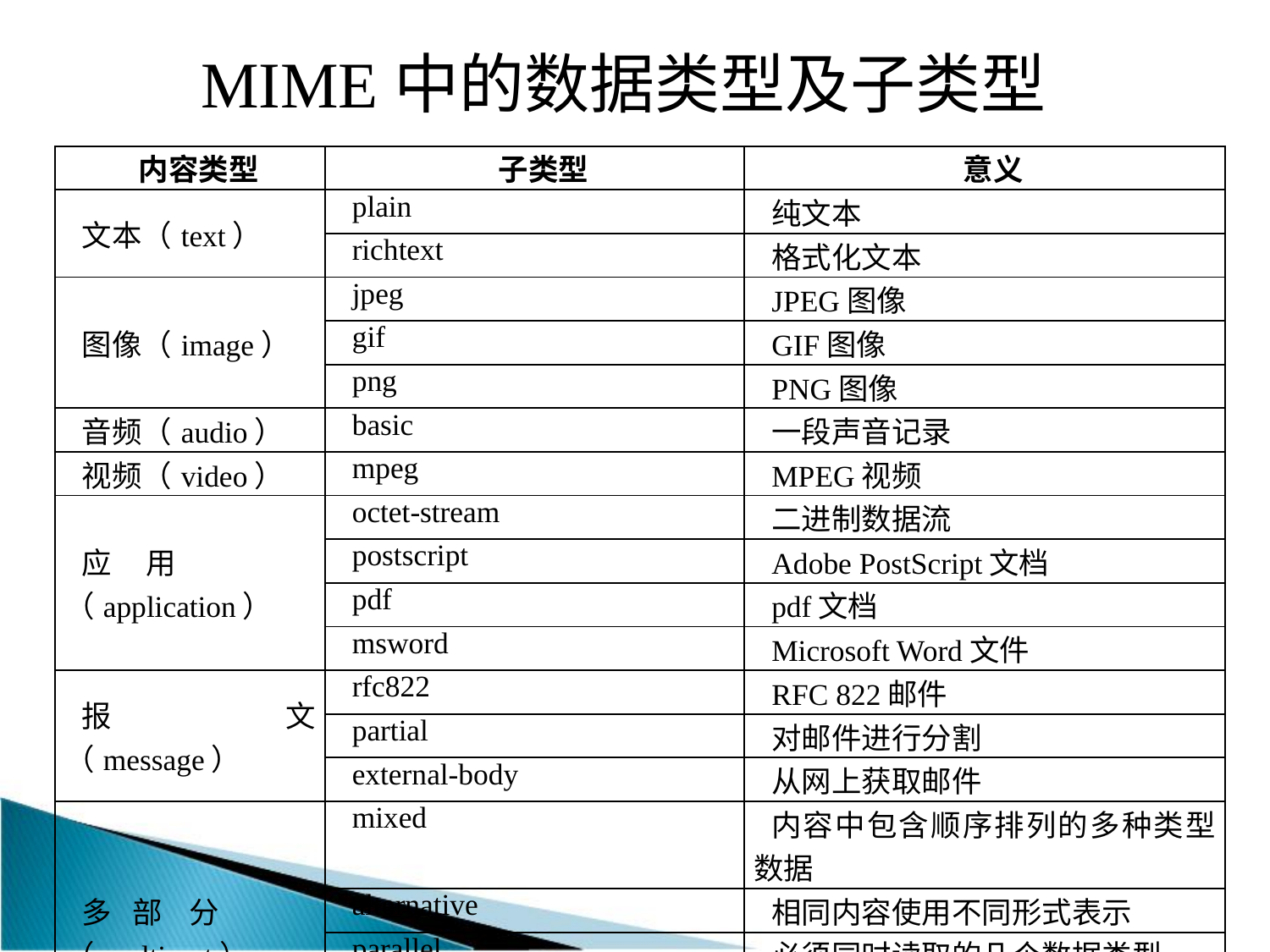

MIME中的数据类型及子类型

| 内容类型 | 子类型 | 意义 |
| --- | --- | --- |
| 文本（text） | plain | 纯文本 |
|  | richtext | 格式化文本 |
| 图像（image） | jpeg | JPEG图像 |
|  | gif | GIF图像 |
|  | png | PNG图像 |
| 音频（audio） | basic | 一段声音记录 |
| 视频（video） | mpeg | MPEG视频 |
| 应 用（application） | octet-stream | 二进制数据流 |
|  | postscript | Adobe PostScript文档 |
|  | pdf | pdf文档 |
|  | msword | Microsoft Word文件 |
| 报文（message） | rfc822 | RFC 822邮件 |
|  | partial | 对邮件进行分割 |
|  | external-body | 从网上获取邮件 |
| 多 部 分（multipart） | mixed | 内容中包含顺序排列的多种类型数据 |
|  | alternative | 相同内容使用不同形式表示 |
|  | parallel | 必须同时读取的几个数据类型 |
|  | digest | 一个报文包含一组其他报文，每个部分为一个完整的RFC 822邮件 |